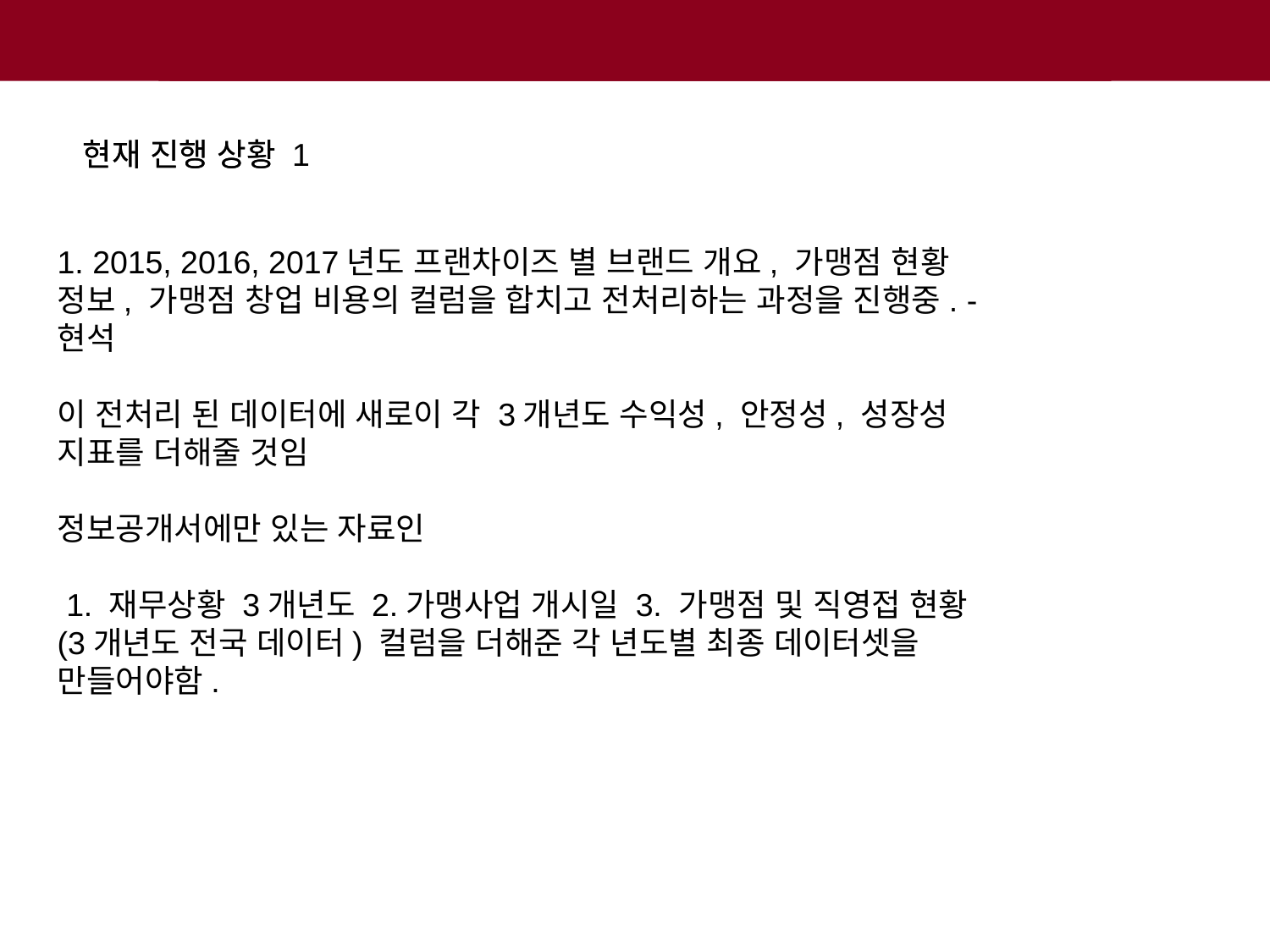

현재 진행 상황
현재 진행 상황 1
1. 2015, 2016, 2017년도 프랜차이즈 별 브랜드 개요, 가맹점 현황 정보, 가맹점 창업 비용의 컬럼을 합치고 전처리하는 과정을 진행중. - 현석

이 전처리 된 데이터에 새로이 각 3개년도 수익성, 안정성, 성장성 지표를 더해줄 것임

정보공개서에만 있는 자료인

 1. 재무상황 3개년도 2.가맹사업 개시일 3. 가맹점 및 직영접 현황(3개년도 전국 데이터) 컬럼을 더해준 각 년도별 최종 데이터셋을 만들어야함.